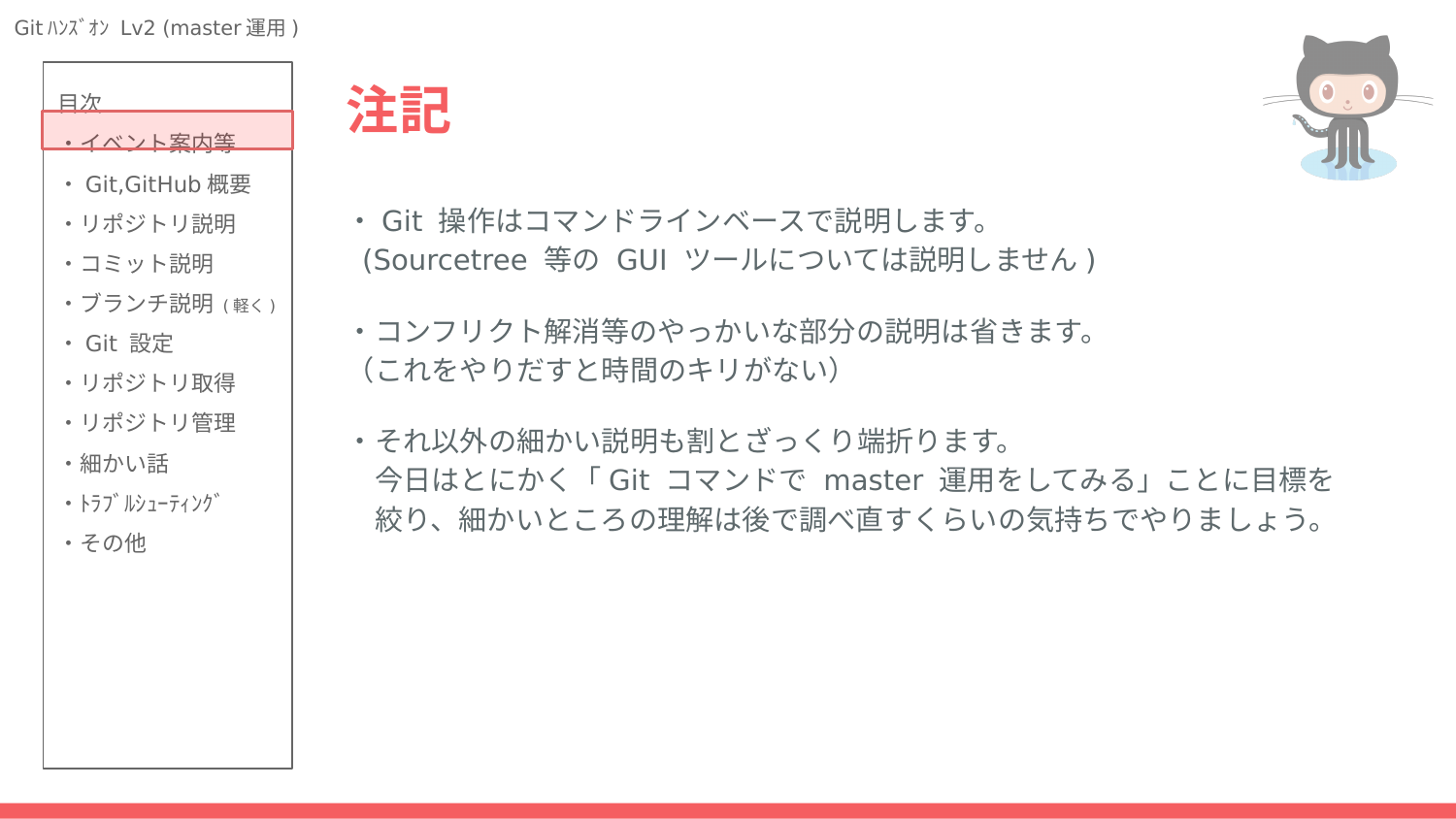

# 注記

・Git 操作はコマンドラインベースで説明します。
 (Sourcetree 等の GUI ツールについては説明しません)
・コンフリクト解消等のやっかいな部分の説明は省きます。
（これをやりだすと時間のキリがない）
・それ以外の細かい説明も割とざっくり端折ります。
　今日はとにかく「Git コマンドで master 運用をしてみる」ことに目標を
　絞り、細かいところの理解は後で調べ直すくらいの気持ちでやりましょう。